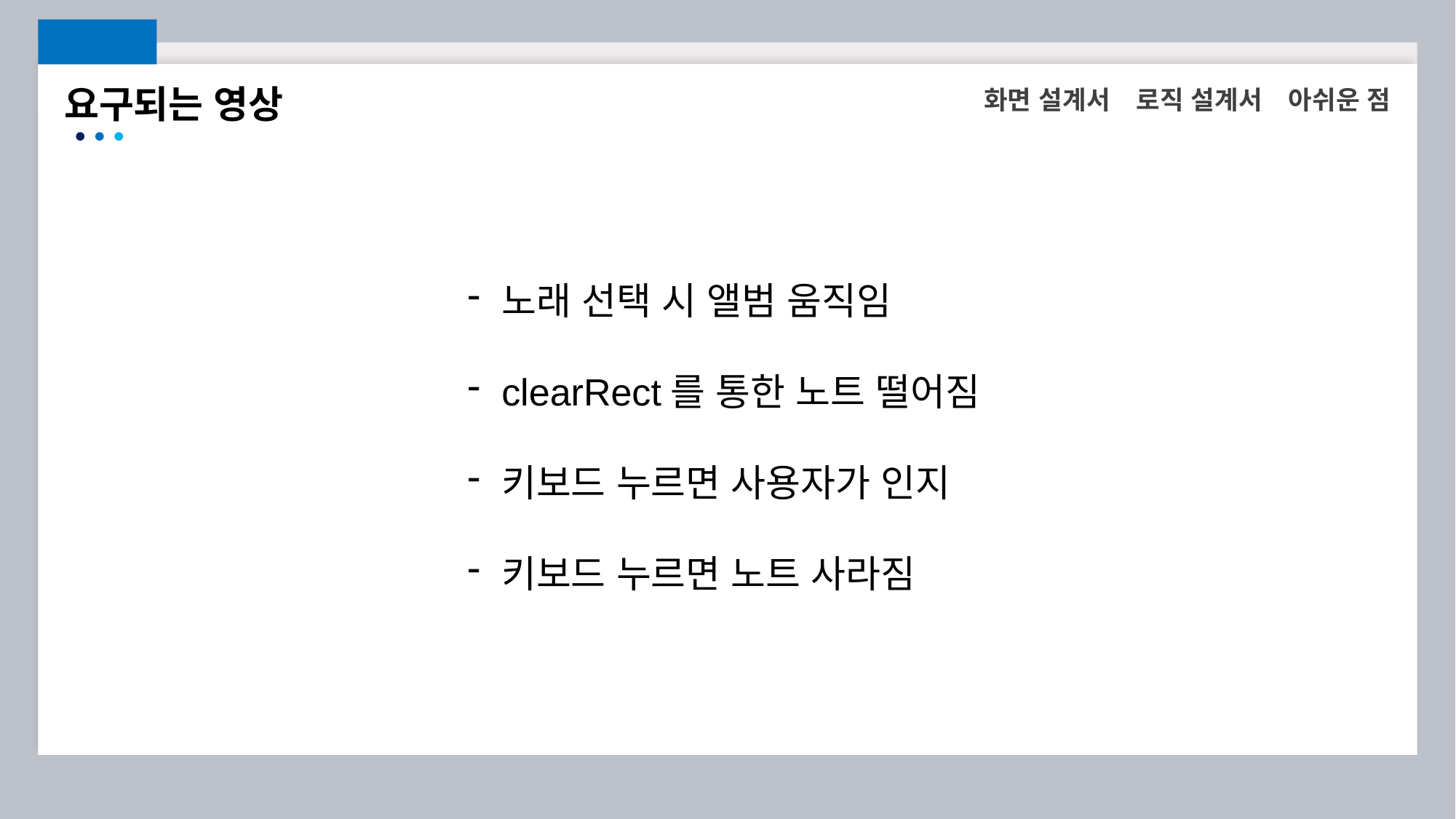

요구되는 영상
화면 설계서
로직 설계서
아쉬운 점

노래 선택 시 앨범 움직임
clearRect를 통한 노트 떨어짐
키보드 누르면 사용자가 인지
키보드 누르면 노트 사라짐